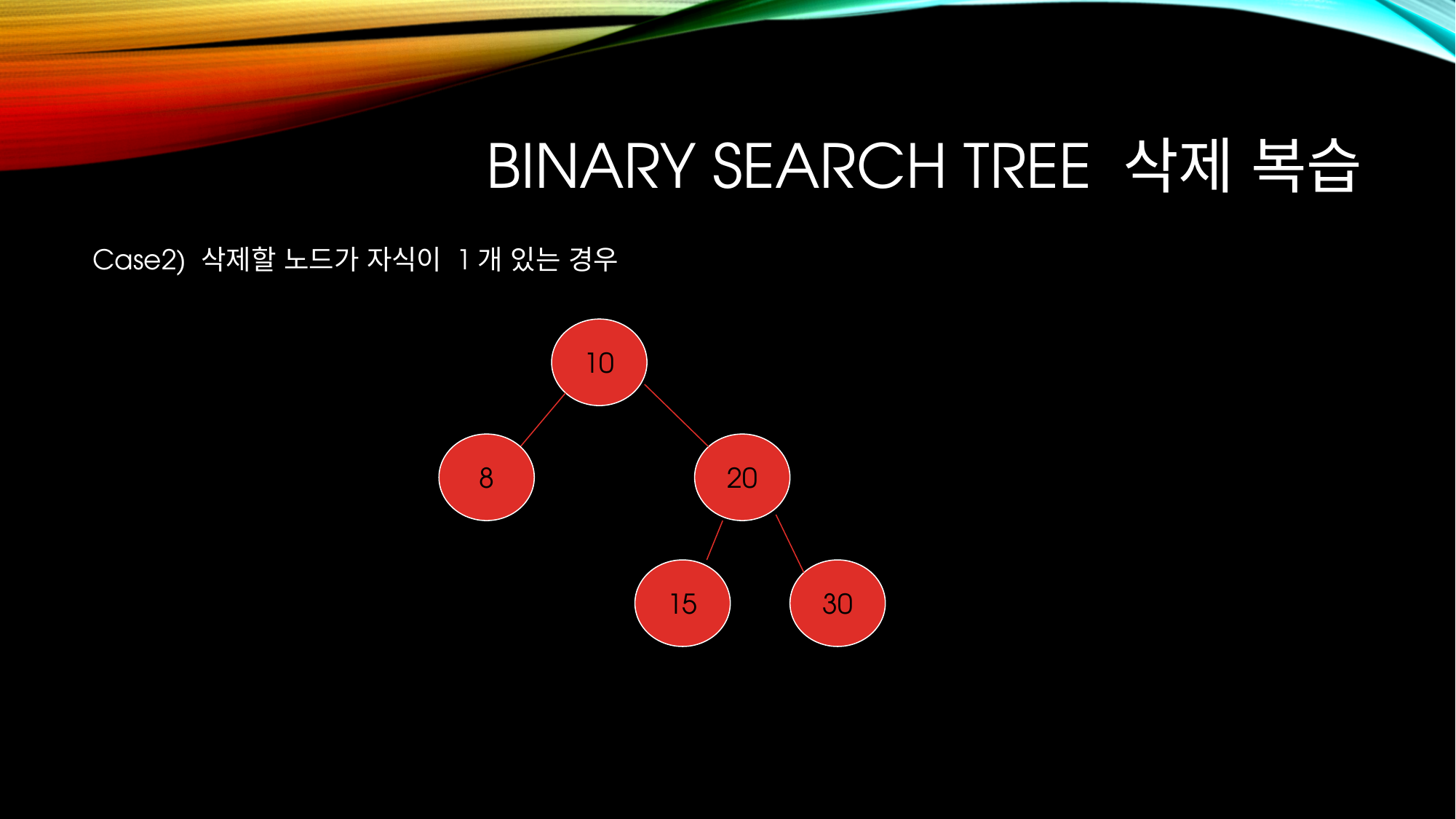

# Binary search tree 삭제 복습
Case2) 삭제할 노드가 자식이 1개 있는 경우
10
8
20
15
30